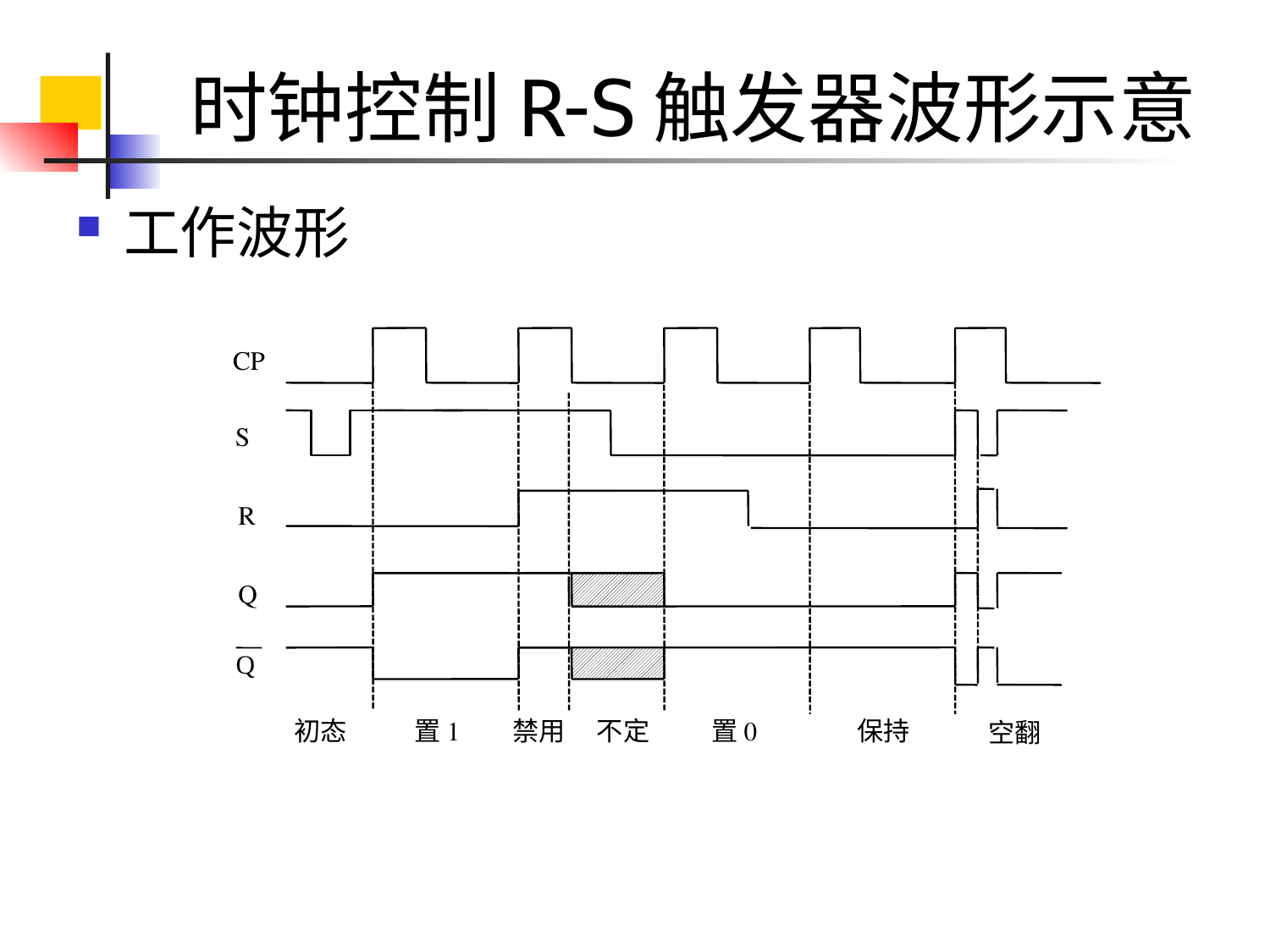

# 时钟控制R-S触发器波形示意
工作波形

CP

S

R

Q

Q

初态
置1
禁用
不定
置0
保持
空翻